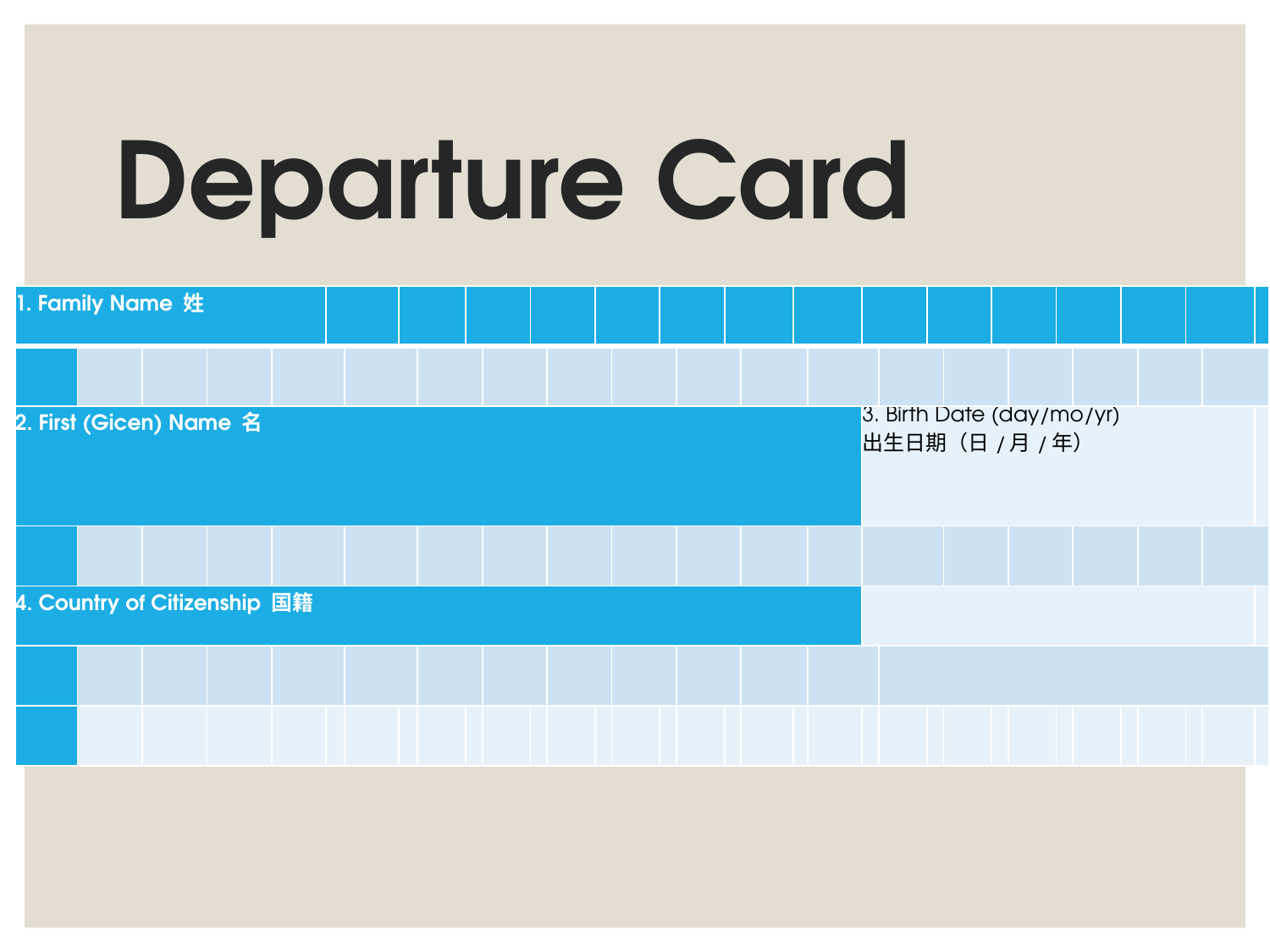

# Departure Card
| 1. Family Name 姓 |  |  |  |  |  |  |  |  |  |  |  |  |  |  |  |  |  |  |  |  |  |  |  |  |  |  |  |  |  |  |  |  |  |
| --- | --- | --- | --- | --- | --- | --- | --- | --- | --- | --- | --- | --- | --- | --- | --- | --- | --- | --- | --- | --- | --- | --- | --- | --- | --- | --- | --- | --- | --- | --- | --- | --- | --- |
|  |  |  |  |  |  |  |  |  |  |  |  |  |  |  |  |  |  |  |  |  |  |  |  |  |  |  |  |  |  |  |  |  |  |
| 2. First (Gicen) Name 名 |  |  |  |  |  |  |  |  |  |  |  |  |  |  |  |  |  |  |  |  | 3. Birth Date (day/mo/yr) 出生日期（日/月/年） |  |  |  |  |  |  |  |  |  |  |  |  |
|  |  |  |  |  |  |  |  |  |  |  |  |  |  |  |  |  |  |  |  |  |  |  |  |  |  |  |  |  |  |  |  |  |  |
| 4. Country of Citizenship 国籍 |  |  |  |  |  |  |  |  |  |  |  |  |  |  |  |  |  |  |  |  |  |  |  |  |  |  |  |  |  |  |  |  |  |
|  |  |  |  |  |  |  |  |  |  |  |  |  |  |  |  |  |  |  |  |  |  |  |  |  |  |  |  |  |  |  |  |  |  |
|  |  |  |  |  |  |  |  |  |  |  |  |  |  |  |  |  |  |  |  |  |  |  |  |  |  |  |  |  |  |  |  |  |  |